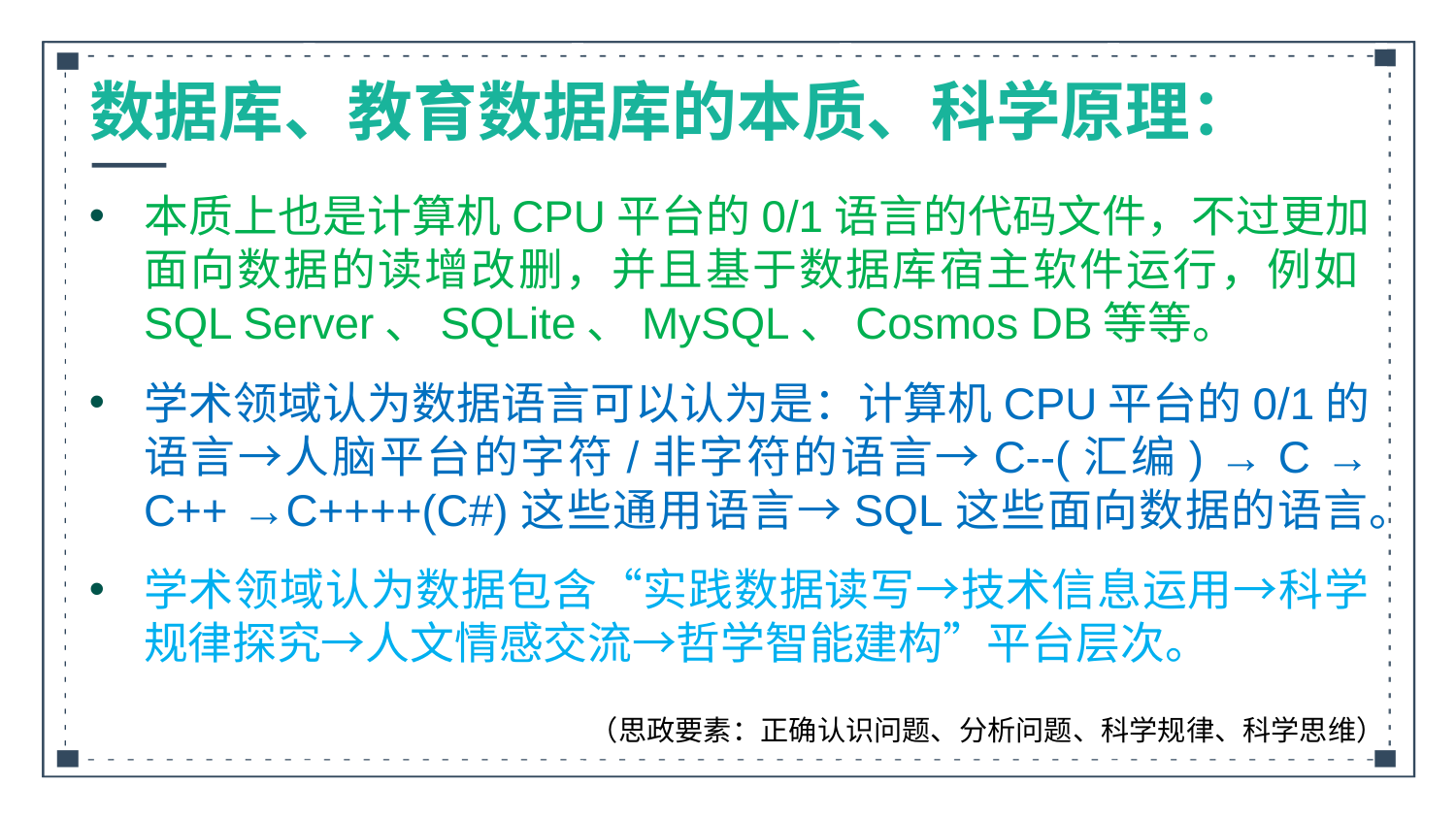

数据库、教育数据库的本质、科学原理：
本质上也是计算机CPU平台的0/1语言的代码文件，不过更加面向数据的读增改删，并且基于数据库宿主软件运行，例如SQL Server、SQLite、MySQL、Cosmos DB等等。
学术领域认为数据语言可以认为是：计算机CPU平台的0/1的语言→人脑平台的字符/非字符的语言→C--(汇编) → C → C++ →C++++(C#)这些通用语言→SQL这些面向数据的语言。
学术领域认为数据包含“实践数据读写→技术信息运用→科学规律探究→人文情感交流→哲学智能建构”平台层次。
（思政要素：正确认识问题、分析问题、科学规律、科学思维）